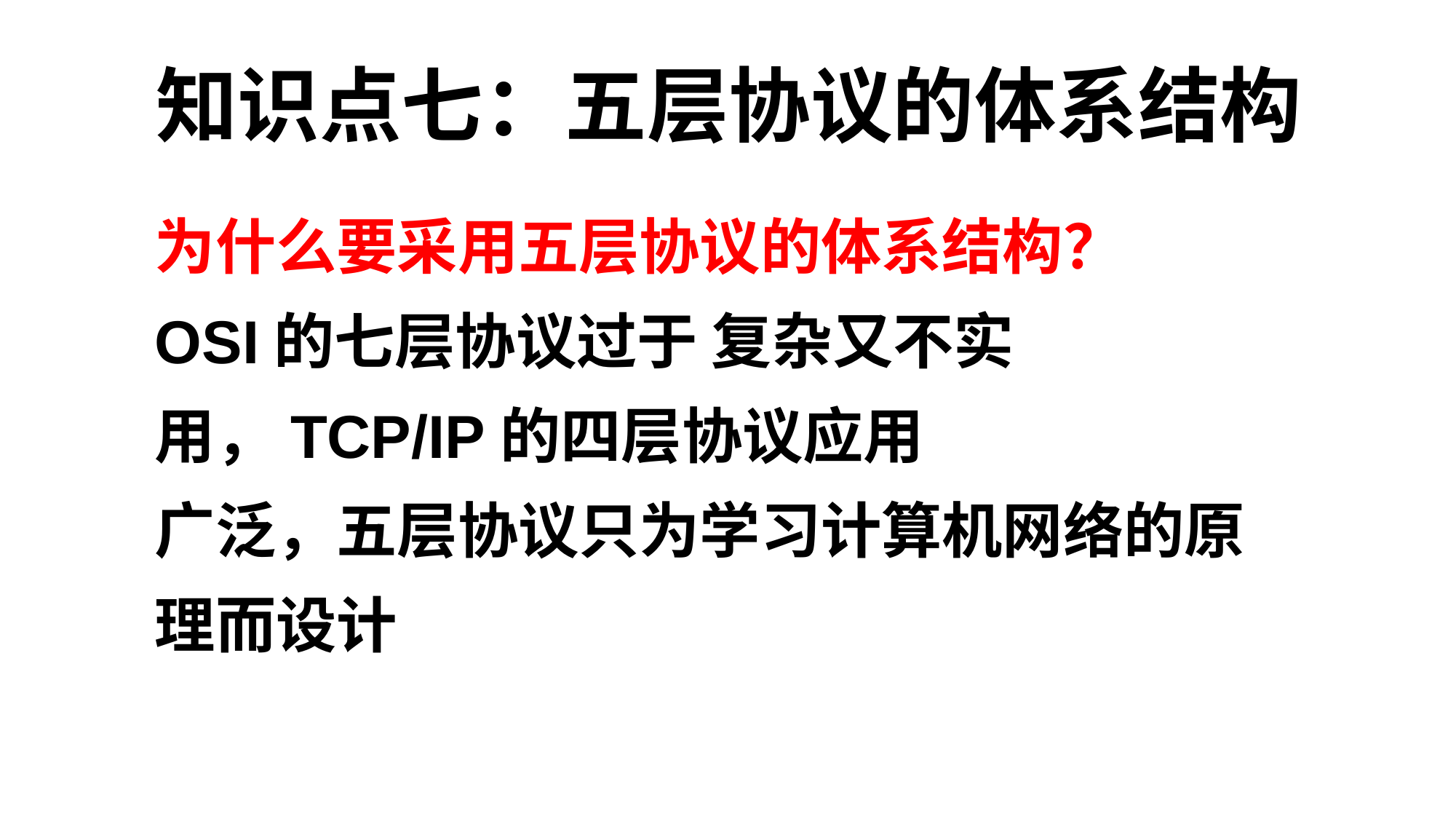

# 知识点七：五层协议的体系结构
为什么要采用五层协议的体系结构？
OSI的七层协议过于 复杂又不实用，TCP/IP的四层协议应用
广泛，五层协议只为学习计算机网络的原理而设计